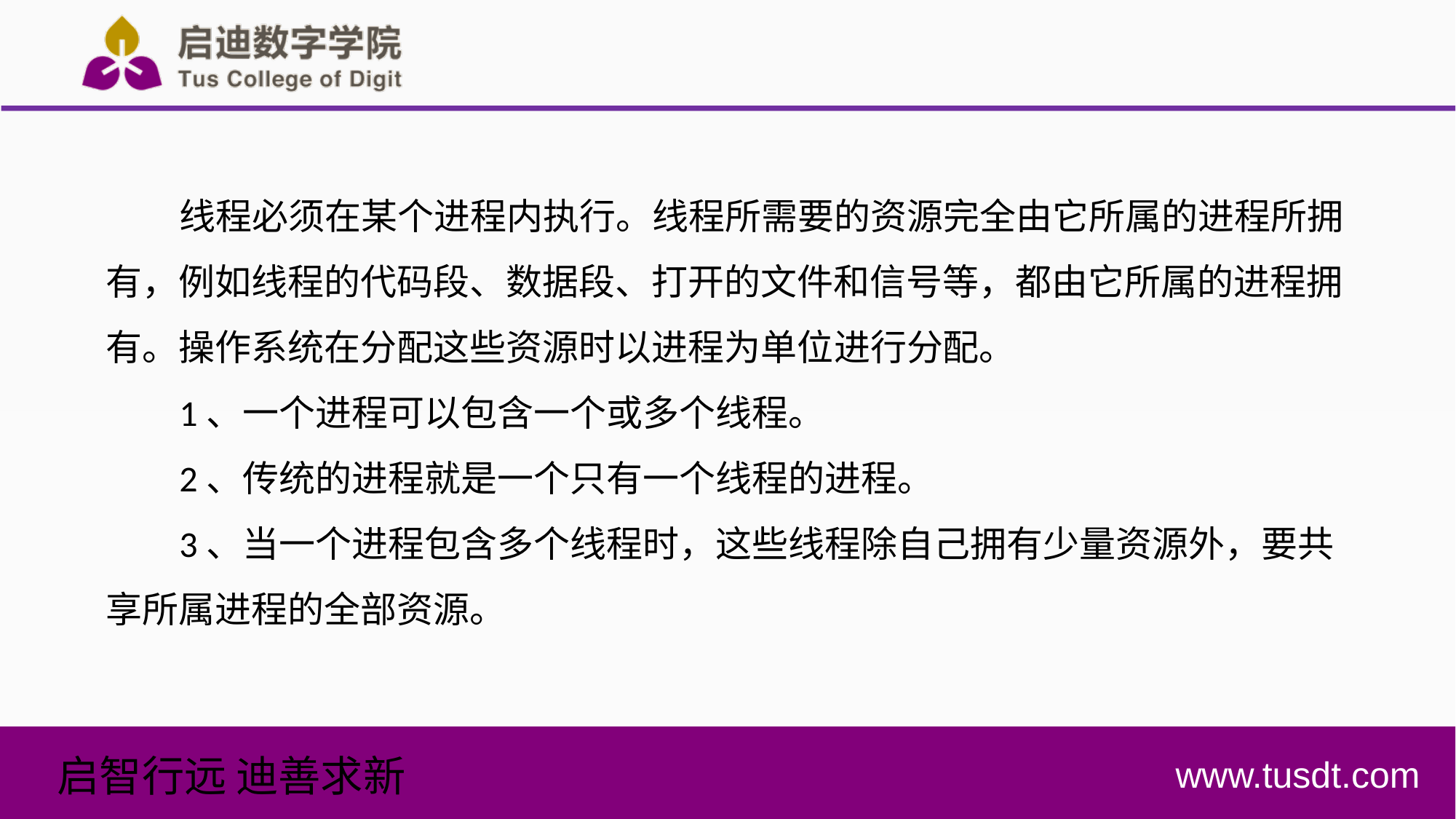

线程必须在某个进程内执行。线程所需要的资源完全由它所属的进程所拥有，例如线程的代码段、数据段、打开的文件和信号等，都由它所属的进程拥有。操作系统在分配这些资源时以进程为单位进行分配。
1、一个进程可以包含一个或多个线程。
2、传统的进程就是一个只有一个线程的进程。
3、当一个进程包含多个线程时，这些线程除自己拥有少量资源外，要共享所属进程的全部资源。